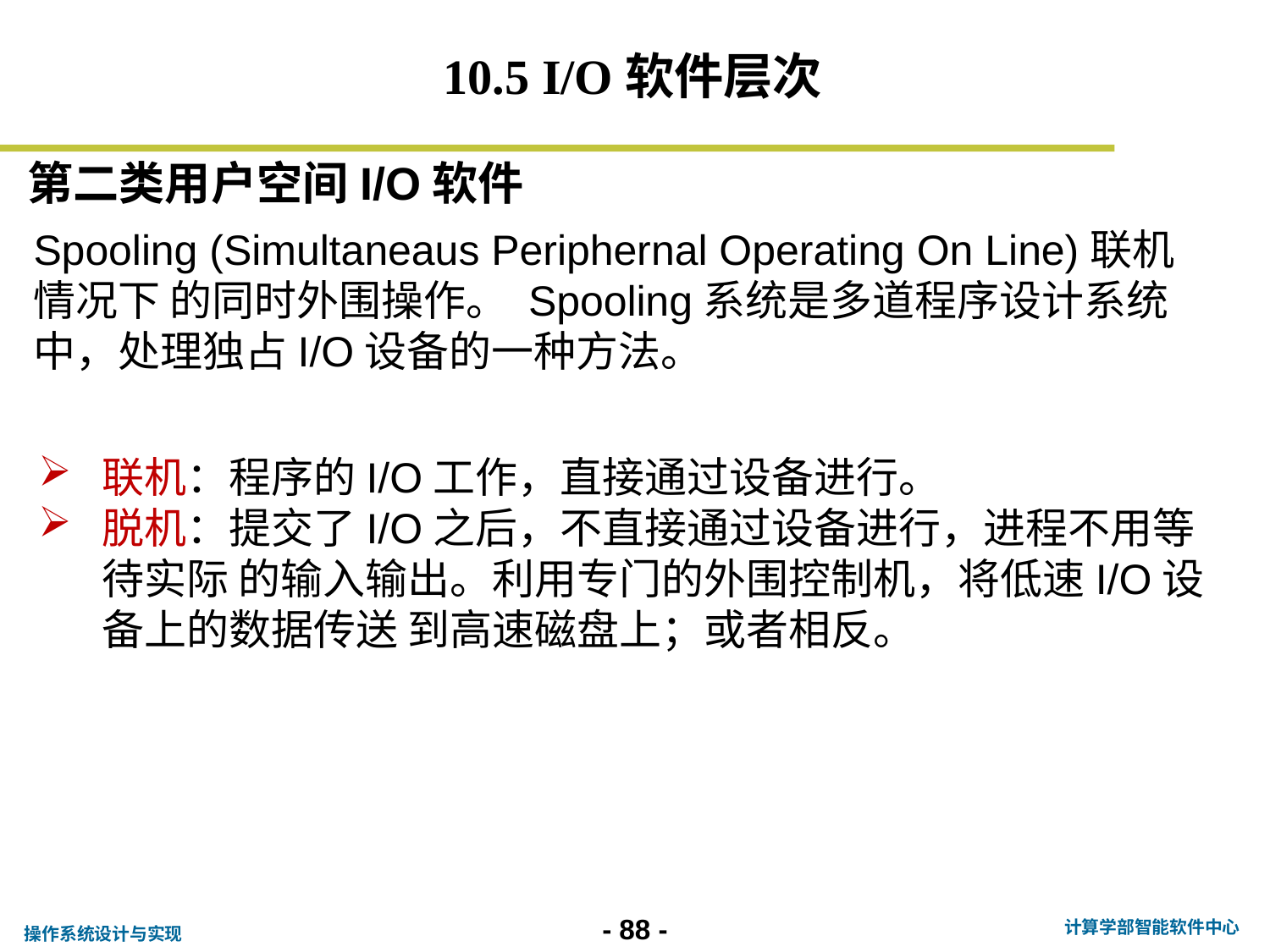

10.5 I/O软件层次
第二类用户空间I/O软件
Spooling (Simultaneaus Periphernal Operating On Line)联机情况下 的同时外围操作。 Spooling系统是多道程序设计系统中，处理独占I/O设备的一种方法。
联机：程序的I/O工作，直接通过设备进行。
脱机：提交了I/O之后，不直接通过设备进行，进程不用等待实际 的输入输出。利用专门的外围控制机，将低速I/O设备上的数据传送 到高速磁盘上；或者相反。